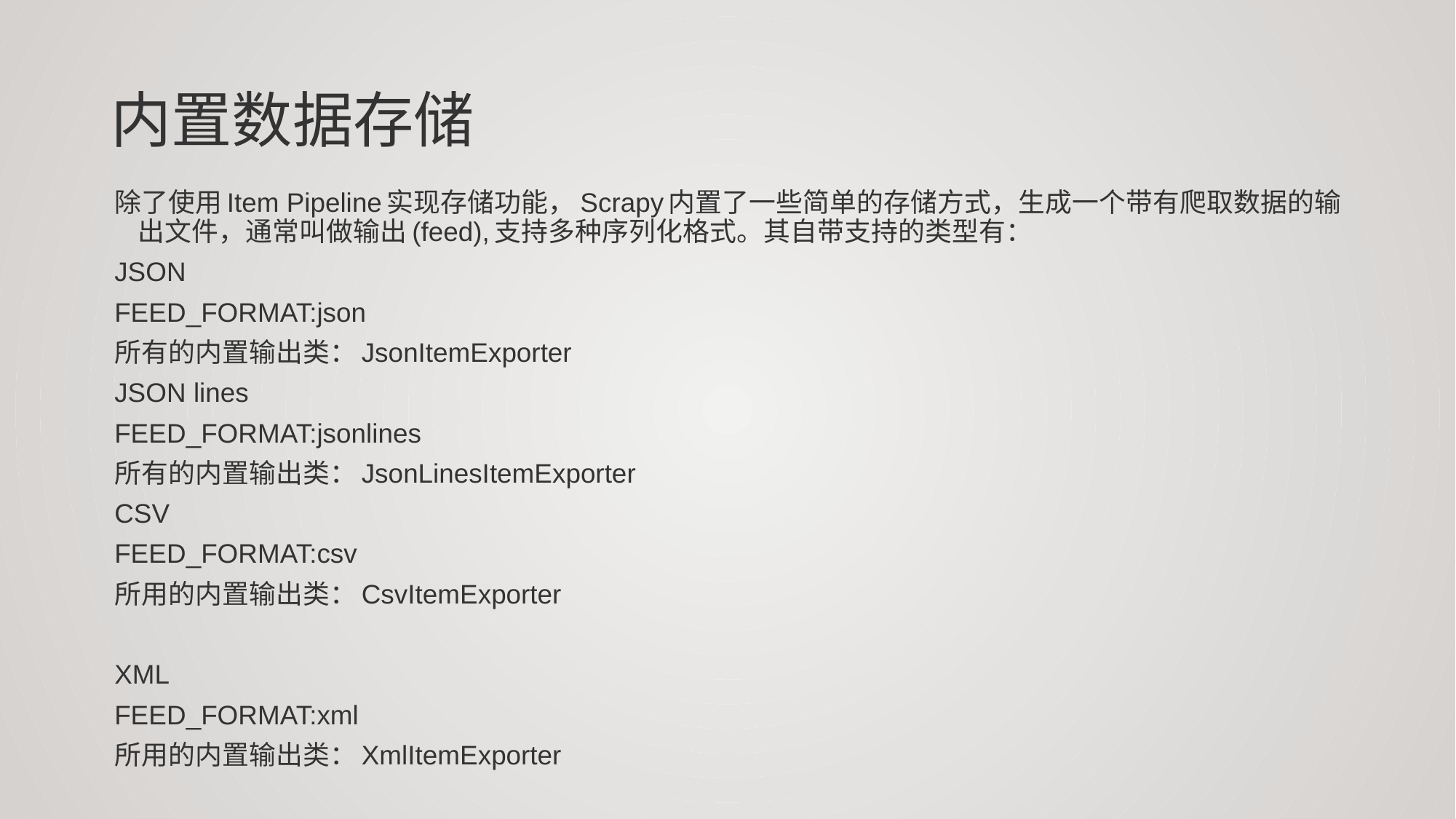

# 内置数据存储
除了使用Item Pipeline实现存储功能，Scrapy内置了一些简单的存储方式，生成一个带有爬取数据的输出文件，通常叫做输出(feed),支持多种序列化格式。其自带支持的类型有：
JSON
FEED_FORMAT:json
所有的内置输出类：JsonItemExporter
JSON lines
FEED_FORMAT:jsonlines
所有的内置输出类：JsonLinesItemExporter
CSV
FEED_FORMAT:csv
所用的内置输出类：CsvItemExporter

XML
FEED_FORMAT:xml
所用的内置输出类：XmlItemExporter